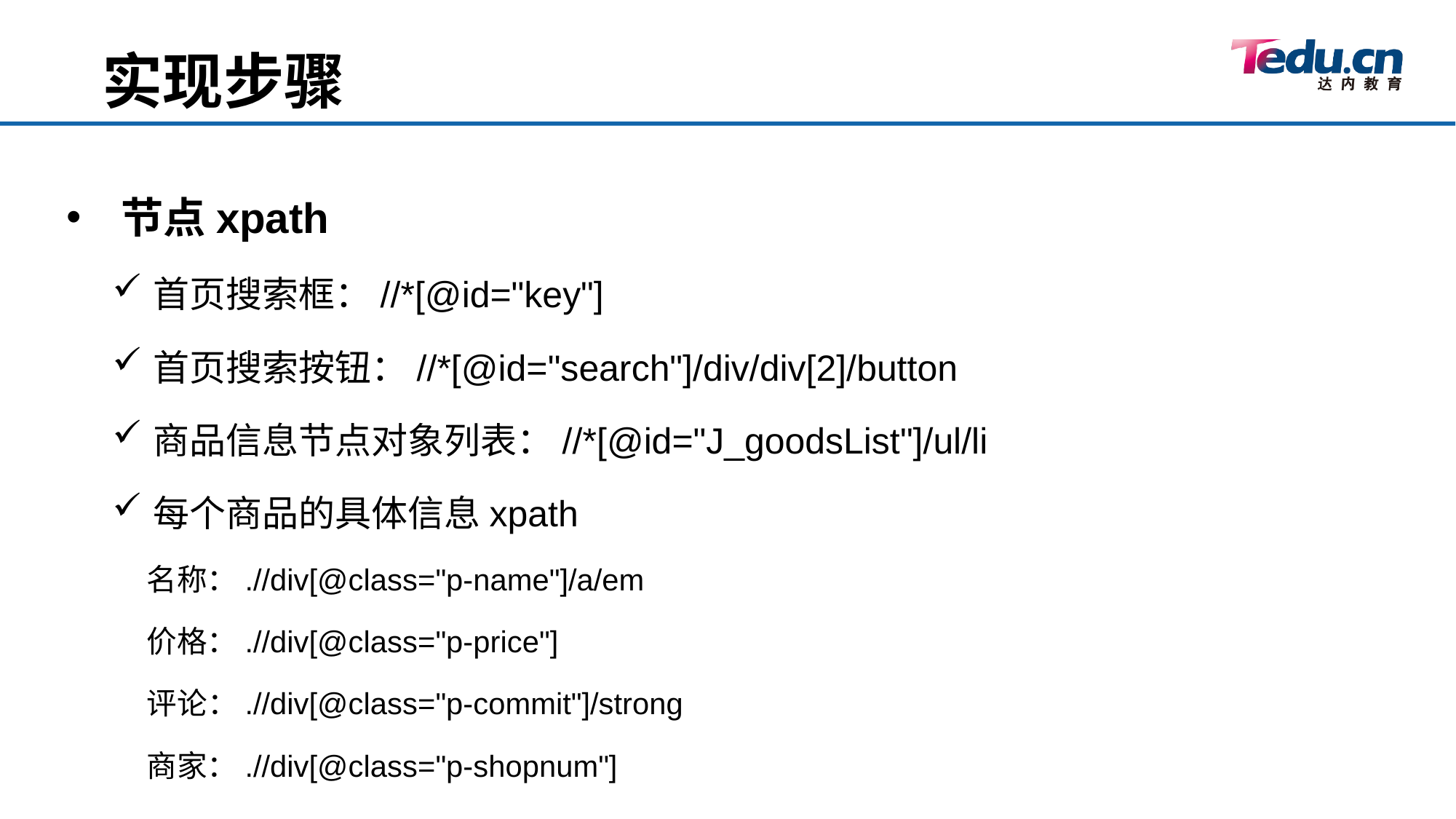

实现步骤
节点xpath
首页搜索框：//*[@id="key"]
首页搜索按钮：//*[@id="search"]/div/div[2]/button
商品信息节点对象列表：//*[@id="J_goodsList"]/ul/li
每个商品的具体信息xpath
    名称：.//div[@class="p-name"]/a/em
    价格：.//div[@class="p-price"]
    评论：.//div[@class="p-commit"]/strong
    商家：.//div[@class="p-shopnum"]